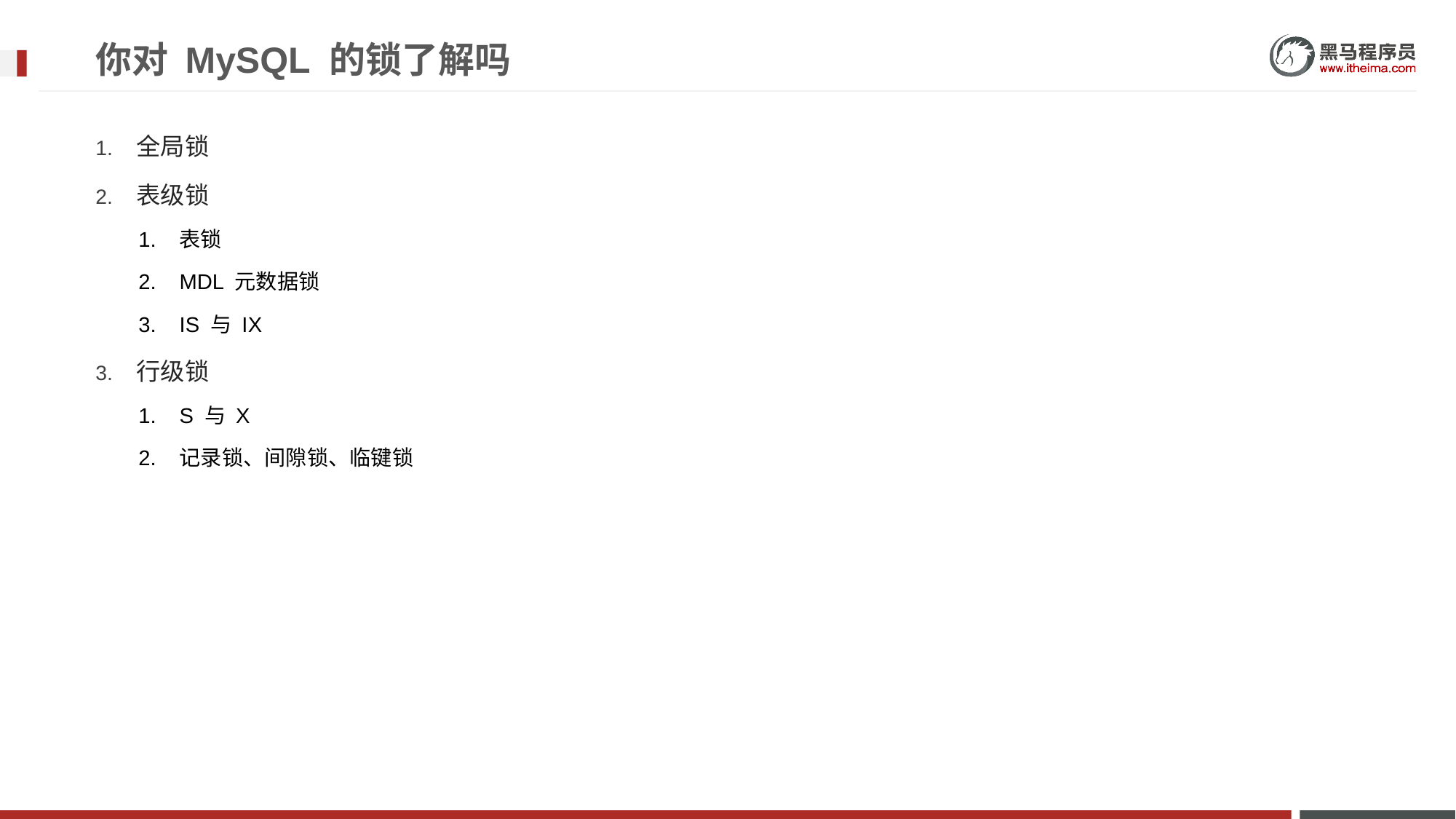

# 你对 MySQL 的锁了解吗
全局锁
表级锁
表锁
MDL 元数据锁
IS 与 IX
行级锁
S 与 X
记录锁、间隙锁、临键锁